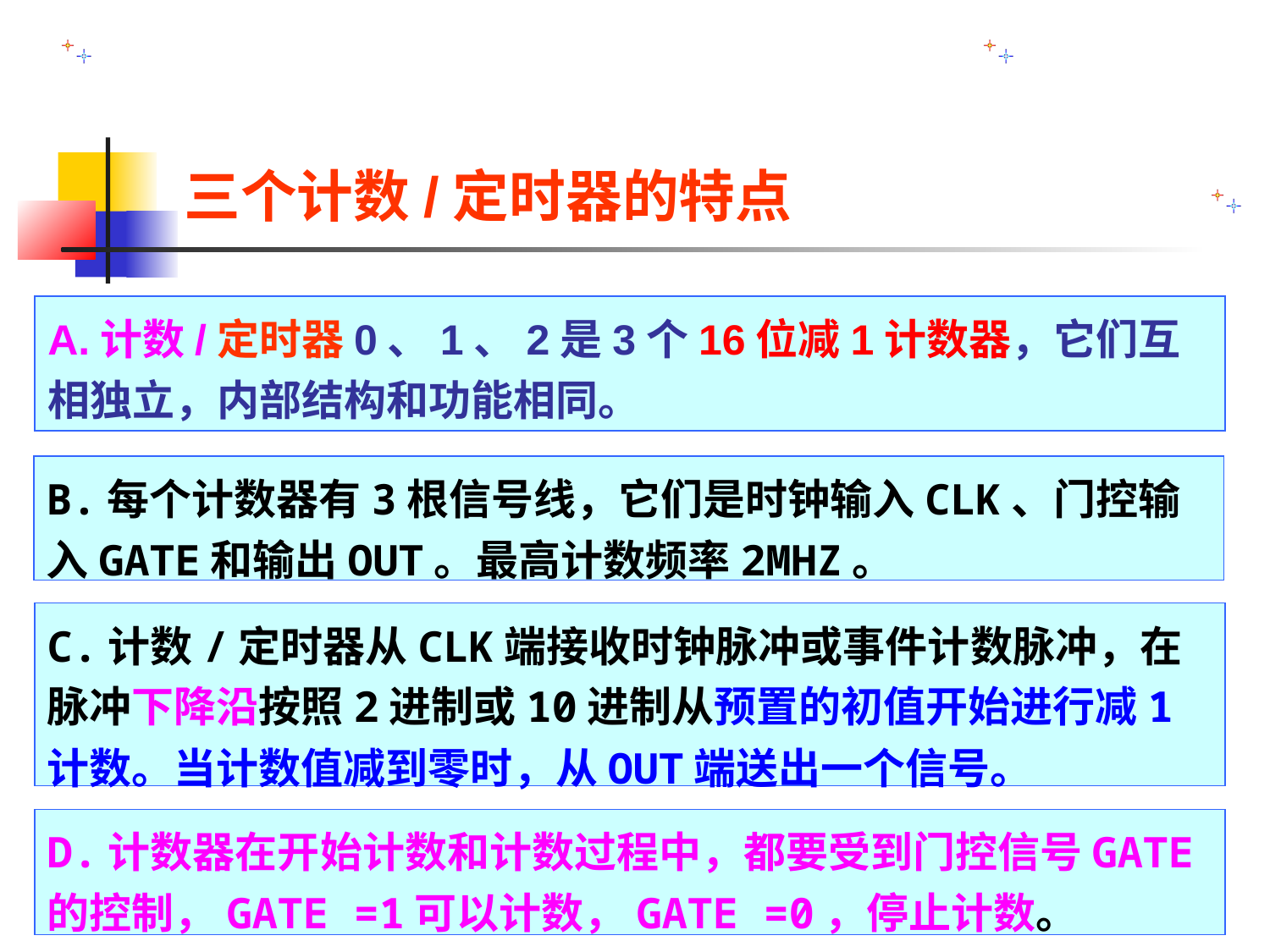

三个计数/定时器的特点
A.计数/定时器0、1、2是3个16位减1计数器，它们互相独立，内部结构和功能相同。
B.每个计数器有3根信号线，它们是时钟输入CLK、门控输入GATE和输出OUT。最高计数频率2MHZ。
C.计数/定时器从CLK端接收时钟脉冲或事件计数脉冲，在脉冲下降沿按照2进制或10进制从预置的初值开始进行减1计数。当计数值减到零时，从OUT端送出一个信号。
D.计数器在开始计数和计数过程中，都要受到门控信号GATE的控制，GATE =1可以计数，GATE =0，停止计数。